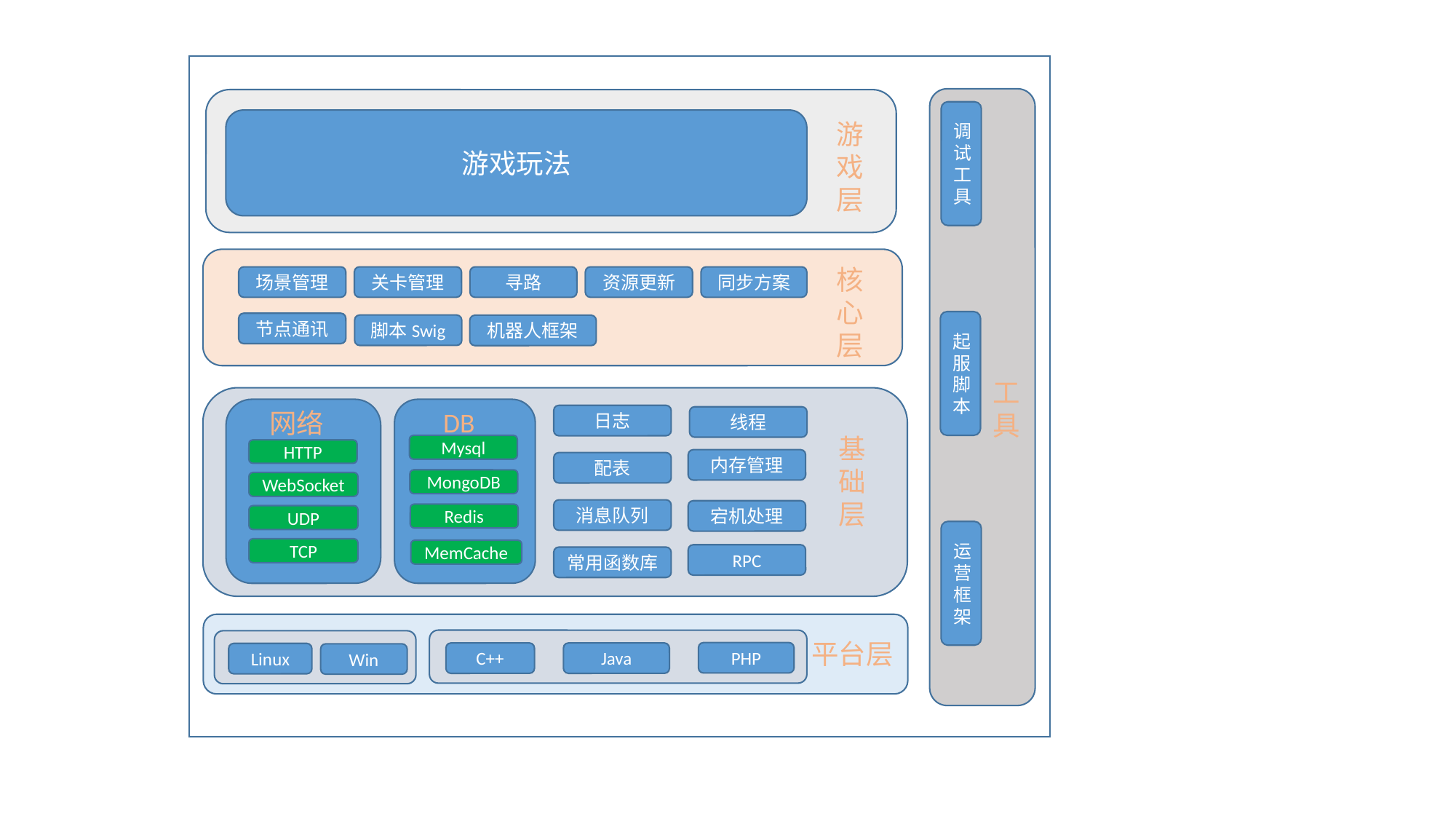

工具

调试工具
游戏玩法
游戏层

核心层
场景管理
关卡管理
寻路
资源更新
同步方案
起服脚本
节点通讯
脚本Swig
机器人框架

DB
网络
日志
线程
基础层
Mysql
HTTP
内存管理
配表
MongoDB
WebSocket
消息队列
宕机处理
Redis
UDP
运营框架
TCP
MemCache
RPC
常用函数库

平台层
PHP
C++
Java
Linux
Win